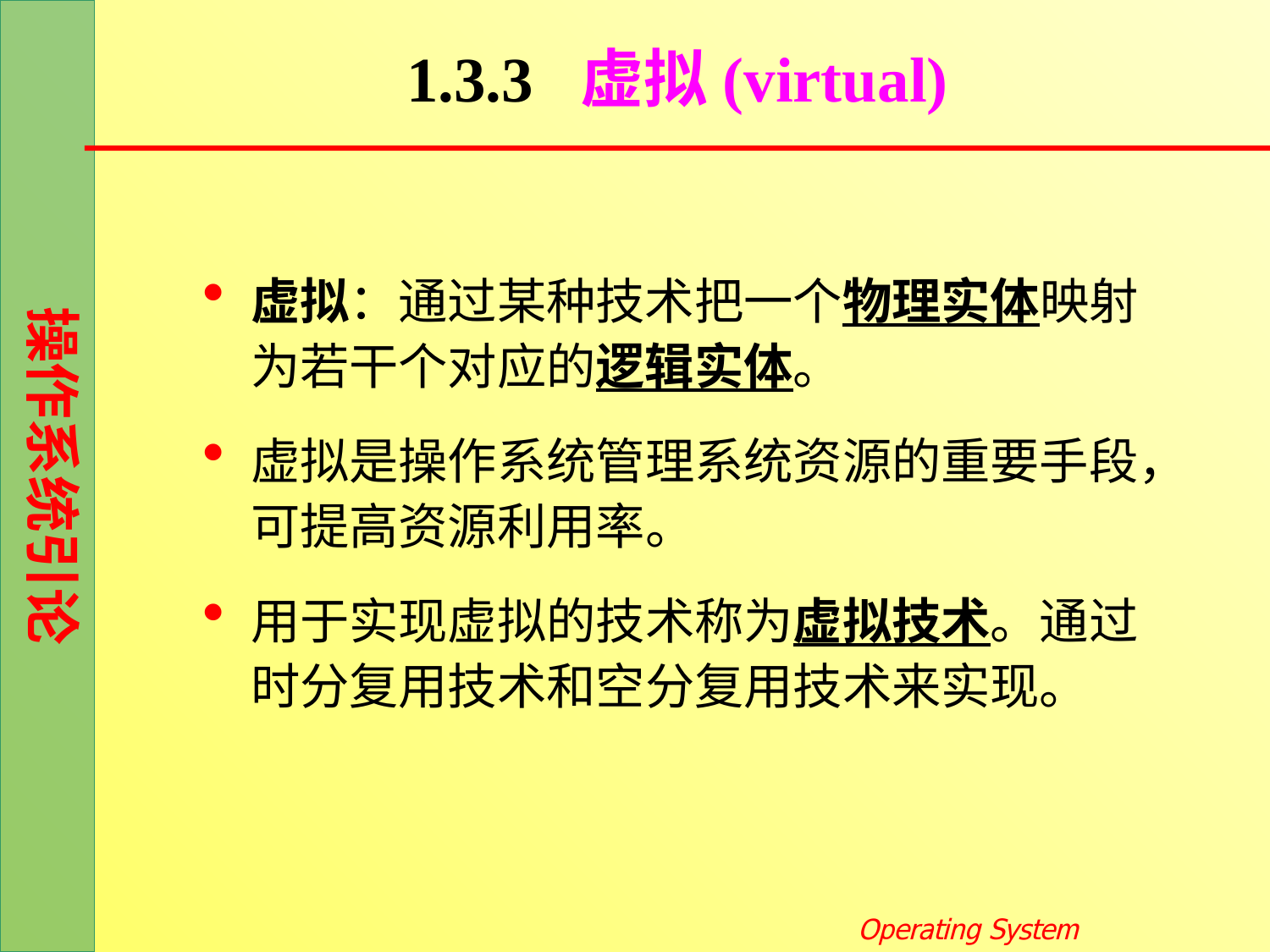

# 1.3.3  虚拟(virtual)

虚拟：通过某种技术把一个物理实体映射为若干个对应的逻辑实体。
虚拟是操作系统管理系统资源的重要手段，可提高资源利用率。
用于实现虚拟的技术称为虚拟技术。通过时分复用技术和空分复用技术来实现。
Operating System
19